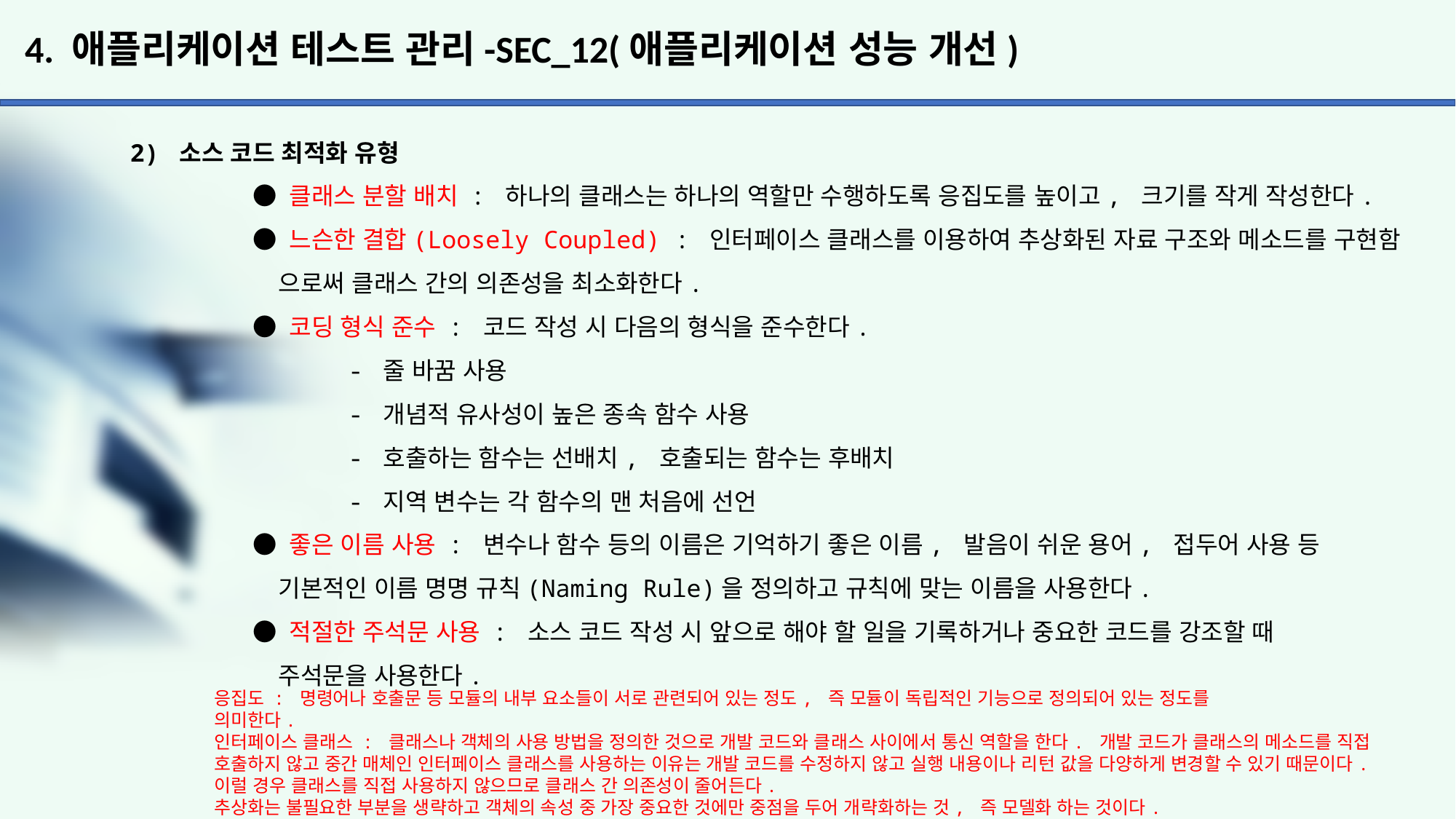

# 4. 애플리케이션 테스트 관리-SEC_12(애플리케이션 성능 개선)
2) 소스 코드 최적화 유형
	  ● 클래스 분할 배치 : 하나의 클래스는 하나의 역할만 수행하도록 응집도를 높이고, 크기를 작게 작성한다.
	  ● 느슨한 결합(Loosely Coupled) : 인터페이스 클래스를 이용하여 추상화된 자료 구조와 메소드를 구현함
	     으로써 클래스 간의 의존성을 최소화한다.
	  ● 코딩 형식 준수 : 코드 작성 시 다음의 형식을 준수한다.
		- 줄 바꿈 사용
		- 개념적 유사성이 높은 종속 함수 사용
		- 호출하는 함수는 선배치, 호출되는 함수는 후배치
		- 지역 변수는 각 함수의 맨 처음에 선언
	  ● 좋은 이름 사용 : 변수나 함수 등의 이름은 기억하기 좋은 이름, 발음이 쉬운 용어, 접두어 사용 등
	     기본적인 이름 명명 규칙(Naming Rule)을 정의하고 규칙에 맞는 이름을 사용한다.
	  ● 적절한 주석문 사용 : 소스 코드 작성 시 앞으로 해야 할 일을 기록하거나 중요한 코드를 강조할 때
	     주석문을 사용한다.

응집도 : 명령어나 호출문 등 모듈의 내부 요소들이 서로 관련되어 있는 정도, 즉 모듈이 독립적인 기능으로 정의되어 있는 정도를
의미한다.
인터페이스 클래스 : 클래스나 객체의 사용 방법을 정의한 것으로 개발 코드와 클래스 사이에서 통신 역할을 한다. 개발 코드가 클래스의 메소드를 직접 호출하지 않고 중간 매체인 인터페이스 클래스를 사용하는 이유는 개발 코드를 수정하지 않고 실행 내용이나 리턴 값을 다양하게 변경할 수 있기 때문이다. 이럴 경우 클래스를 직접 사용하지 않으므로 클래스 간 의존성이 줄어든다.
추상화는 불필요한 부분을 생략하고 객체의 속성 중 가장 중요한 것에만 중점을 두어 개략화하는 것, 즉 모델화 하는 것이다.